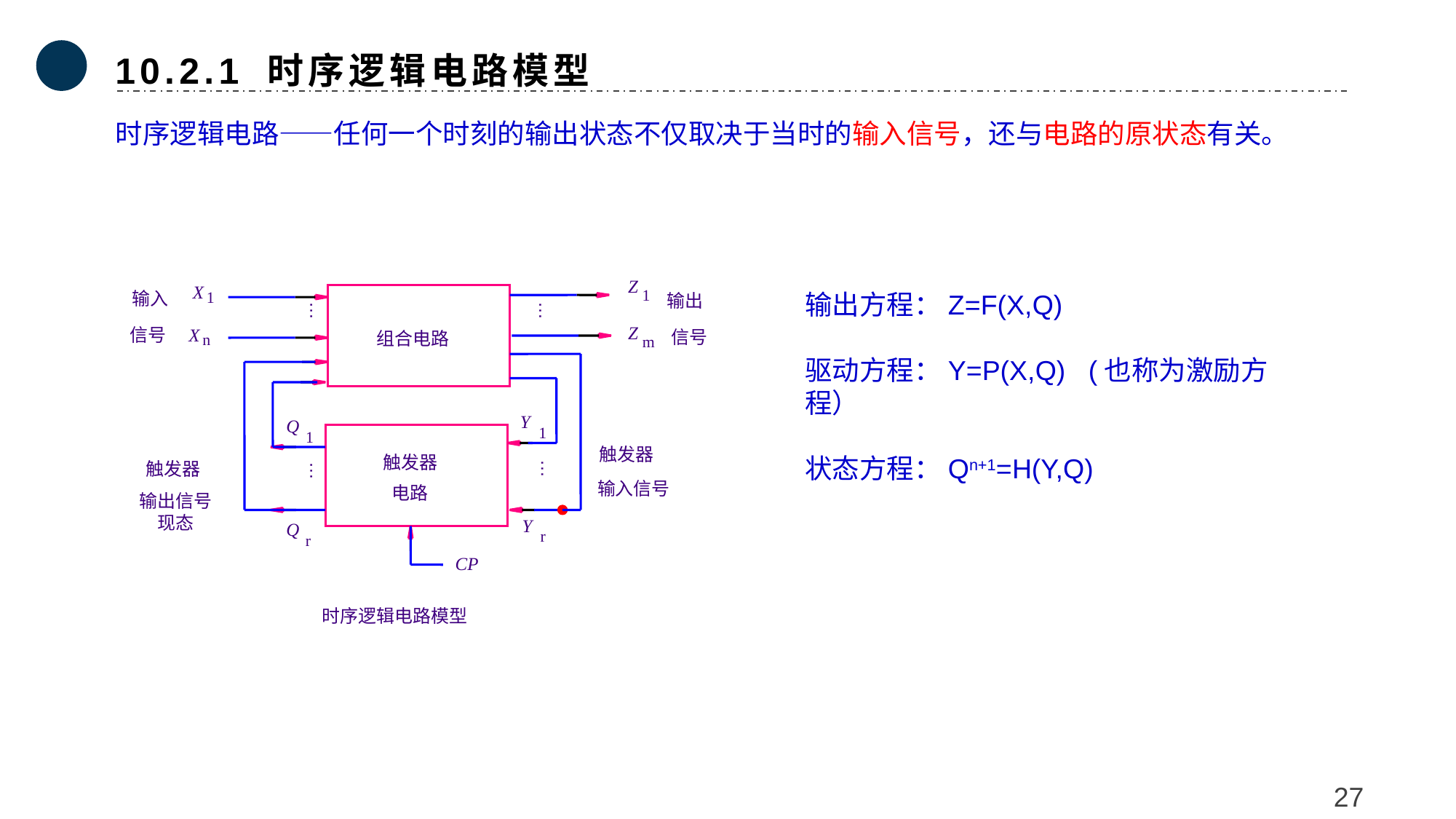

10.2.1 时序逻辑电路模型

时序逻辑电路——任何一个时刻的输出状态不仅取决于当时的输入信号，还与电路的原状态有关。

Z
X

1
输入
1
输出

…
…

Z
信号
X
信号
组合电路
n
m

Y
Q
1

1

触发器

触发器
…
触发器
…
输入信号
电路
输出信号
现态

Y
Q

r
r

CP

时序逻辑电路模型
输出方程：Z=F(X,Q)

驱动方程：Y=P(X,Q)   (也称为激励方程）

状态方程：Qn+1=H(Y,Q)